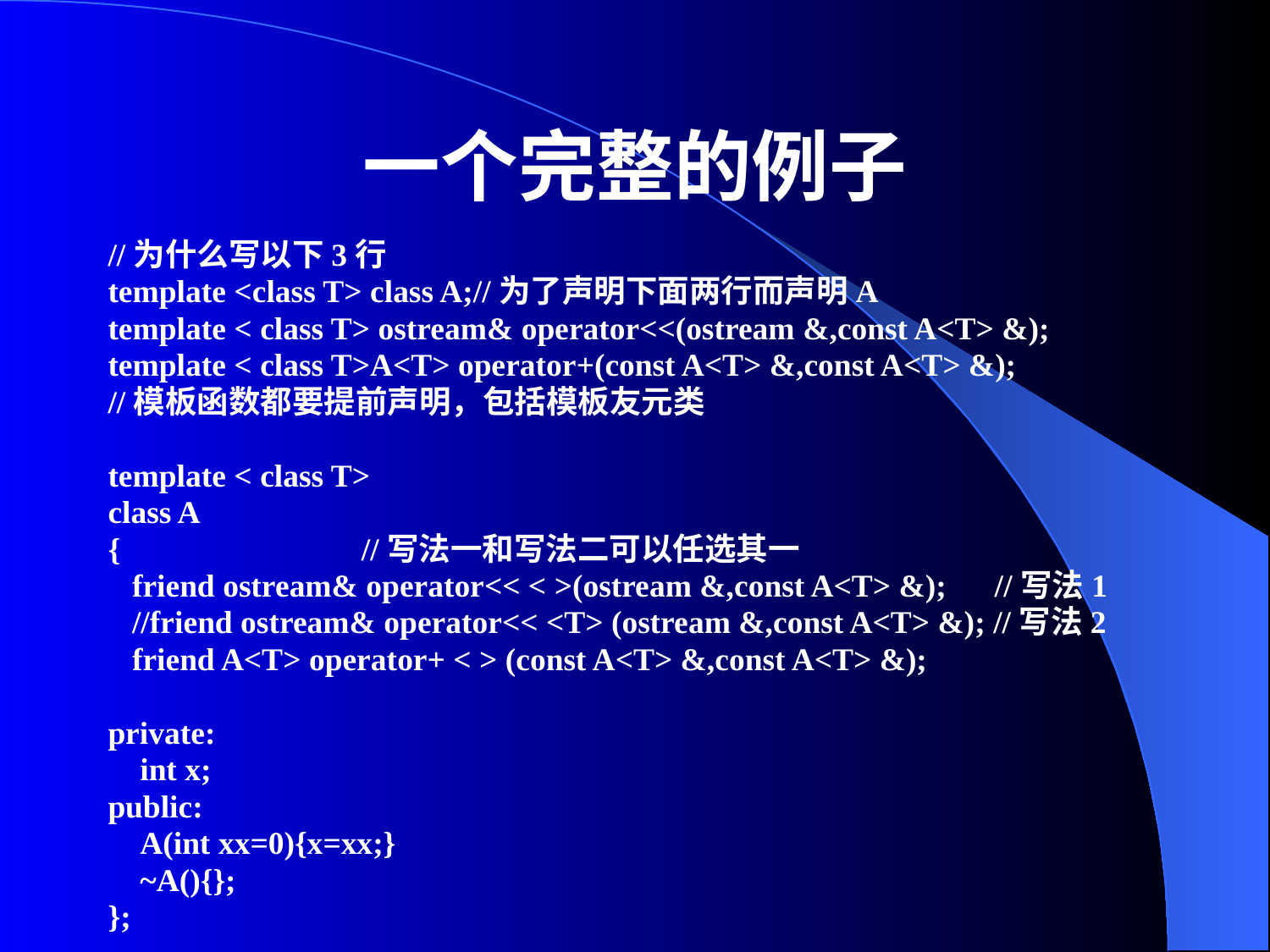

# 一个完整的例子
//为什么写以下3行
template <class T> class A;//为了声明下面两行而声明A
template < class T> ostream& operator<<(ostream &,const A<T> &);
template < class T>A<T> operator+(const A<T> &,const A<T> &);
//模板函数都要提前声明，包括模板友元类

template < class T>
class A
{                              //写法一和写法二可以任选其一
   friend ostream& operator<< < >(ostream &,const A<T> &);      //写法1
   //friend ostream& operator<< <T> (ostream &,const A<T> &); //写法2
   friend A<T> operator+ < > (const A<T> &,const A<T> &);

private:
    int x;
public:
    A(int xx=0){x=xx;}
    ~A(){};
};